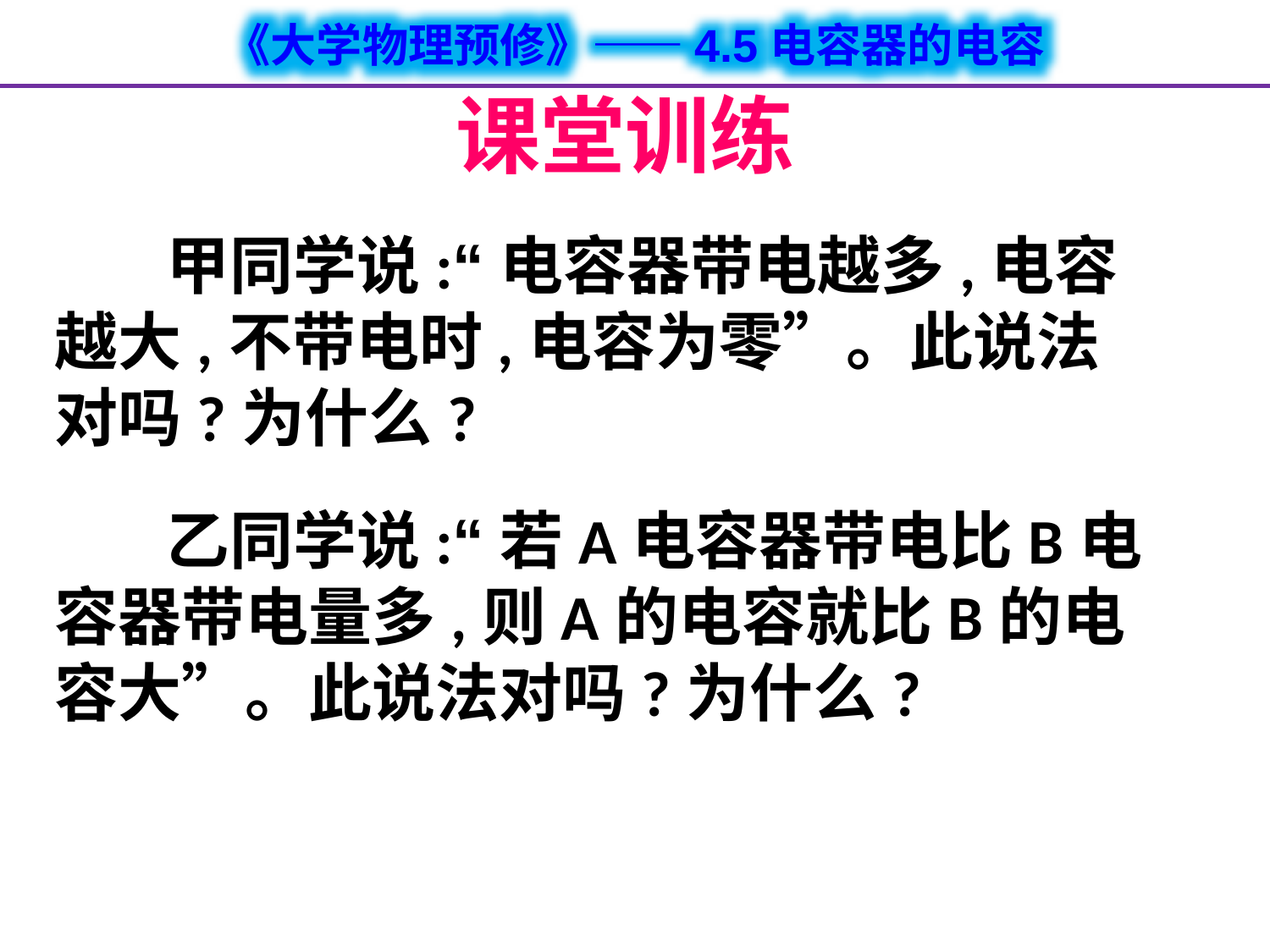

课堂训练
甲同学说:“电容器带电越多,电容越大,不带电时,电容为零”。此说法对吗?为什么?
乙同学说:“若A电容器带电比B电容器带电量多,则A的电容就比B的电容大”。此说法对吗?为什么?